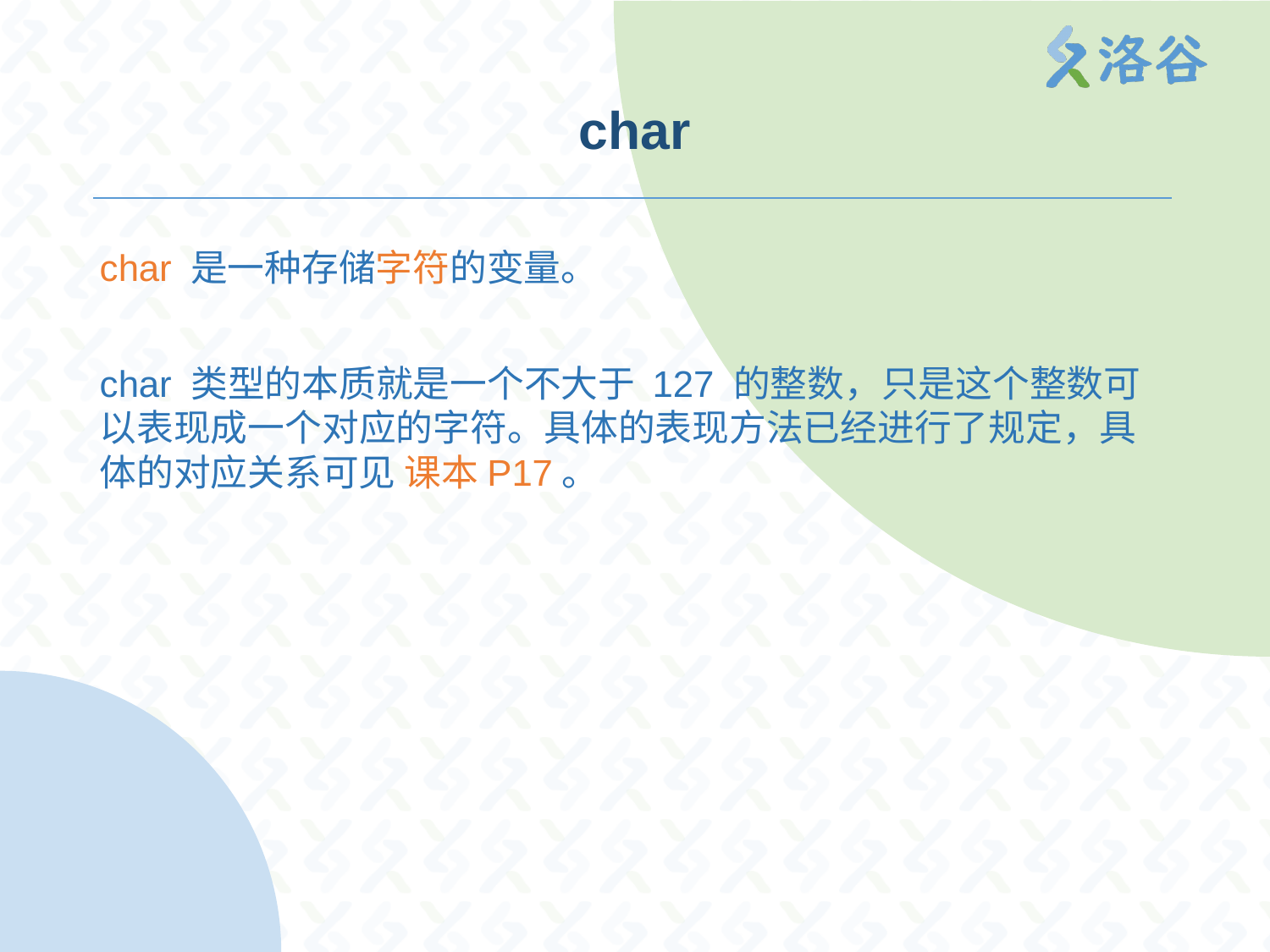

# char
char 是一种存储字符的变量。

char 类型的本质就是一个不大于 127 的整数，只是这个整数可以表现成一个对应的字符。具体的表现方法已经进行了规定，具体的对应关系可见 课本P17。